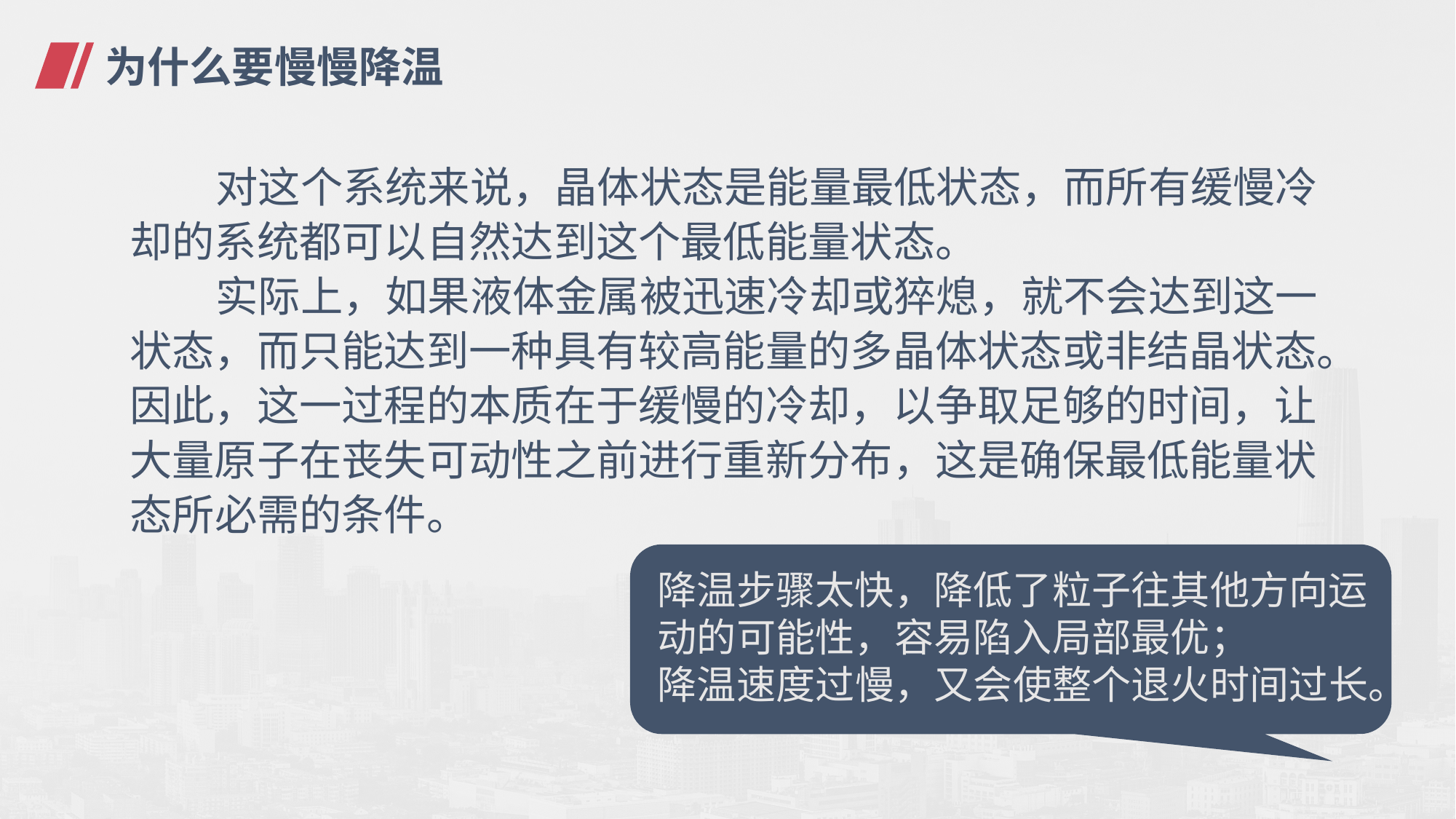

# 为什么要慢慢降温
对这个系统来说，晶体状态是能量最低状态，而所有缓慢冷却的系统都可以自然达到这个最低能量状态。
实际上，如果液体金属被迅速冷却或猝熄，就不会达到这一状态，而只能达到一种具有较高能量的多晶体状态或非结晶状态。因此，这一过程的本质在于缓慢的冷却，以争取足够的时间，让大量原子在丧失可动性之前进行重新分布，这是确保最低能量状态所必需的条件。

降温步骤太快，降低了粒子往其他方向运动的可能性，容易陷入局部最优；
降温速度过慢，又会使整个退火时间过长。